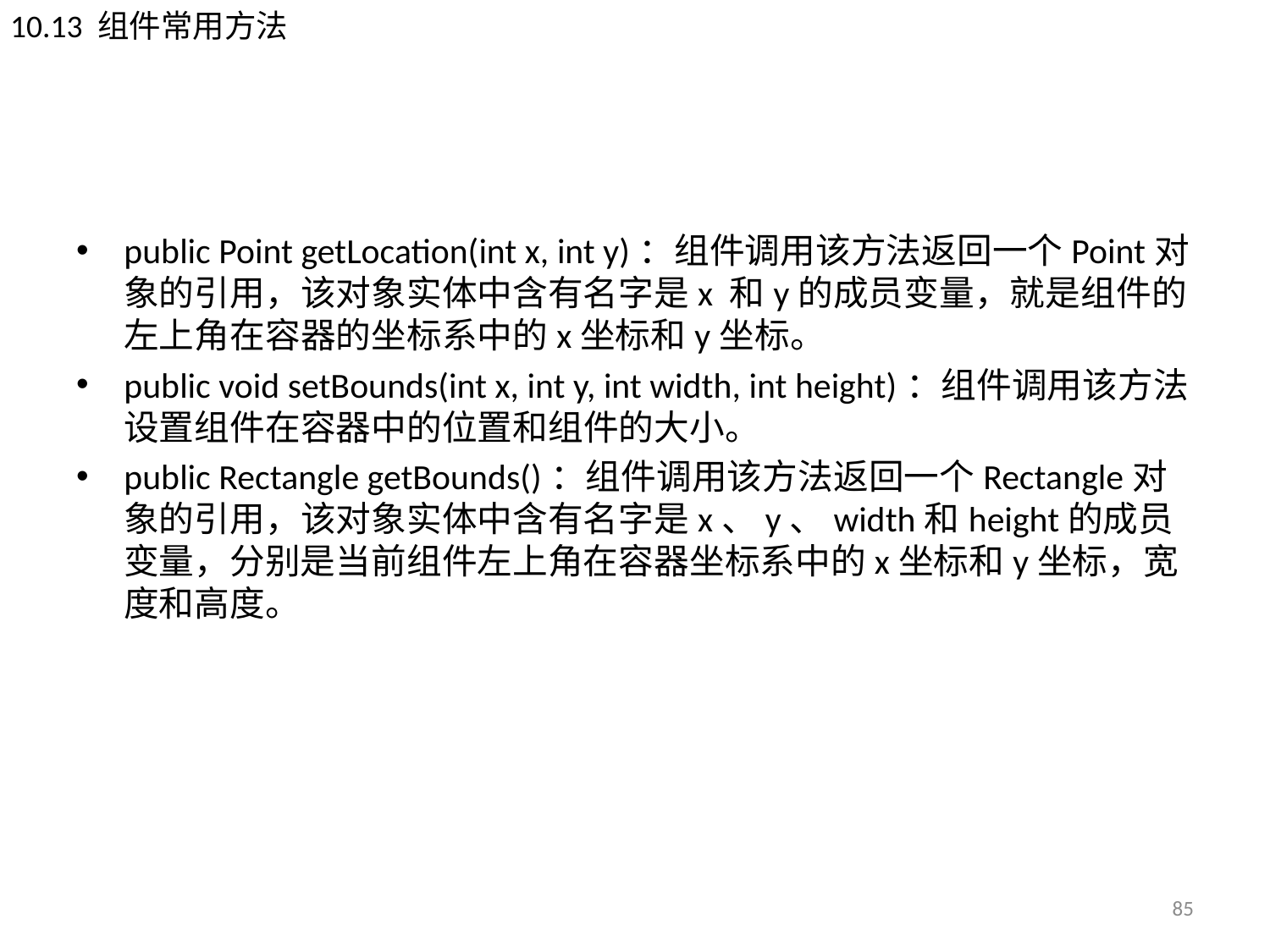

10.13 组件常用方法
#
public Point getLocation(int x, int y)：组件调用该方法返回一个Point对象的引用，该对象实体中含有名字是x 和y的成员变量，就是组件的左上角在容器的坐标系中的x坐标和y坐标。
public void setBounds(int x, int y, int width, int height)：组件调用该方法设置组件在容器中的位置和组件的大小。
public Rectangle getBounds()：组件调用该方法返回一个Rectangle对象的引用，该对象实体中含有名字是x、y、width和height的成员变量，分别是当前组件左上角在容器坐标系中的x坐标和y坐标，宽度和高度。
85